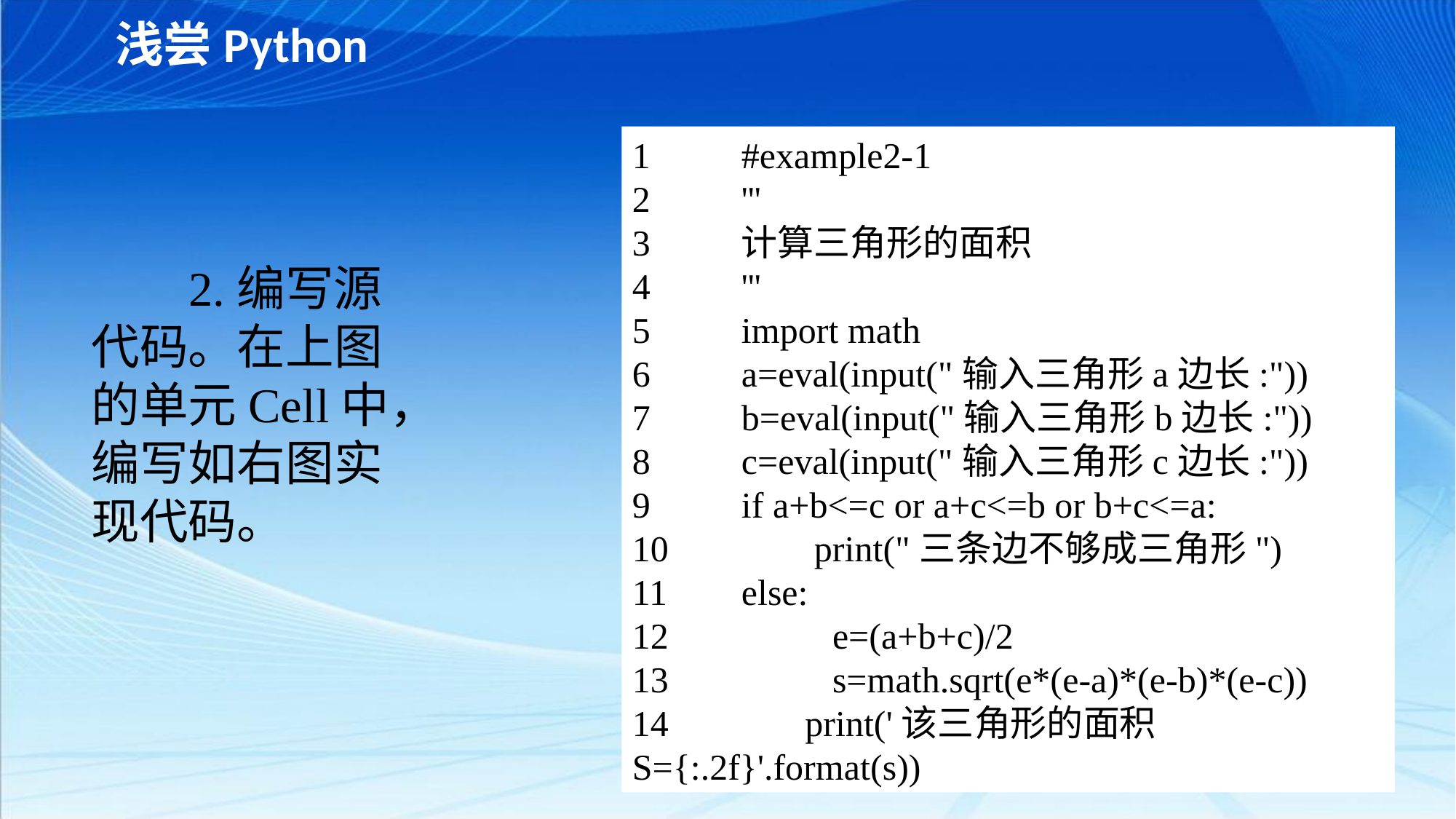

浅尝Python
1	#example2-1
2	'''
3	计算三角形的面积
4	'''
5	import math
6	a=eval(input("输入三角形a边长:"))
7	b=eval(input("输入三角形b边长:"))
8	c=eval(input("输入三角形c边长:"))
9	if a+b<=c or a+c<=b or b+c<=a:
10	        print("三条边不够成三角形")
11	else:
12                  e=(a+b+c)/2
13                  s=math.sqrt(e*(e-a)*(e-b)*(e-c))
14	       print('该三角形的面积S={:.2f}'.format(s))
        2.编写源代码。在上图的单元Cell中，编写如右图实现代码。